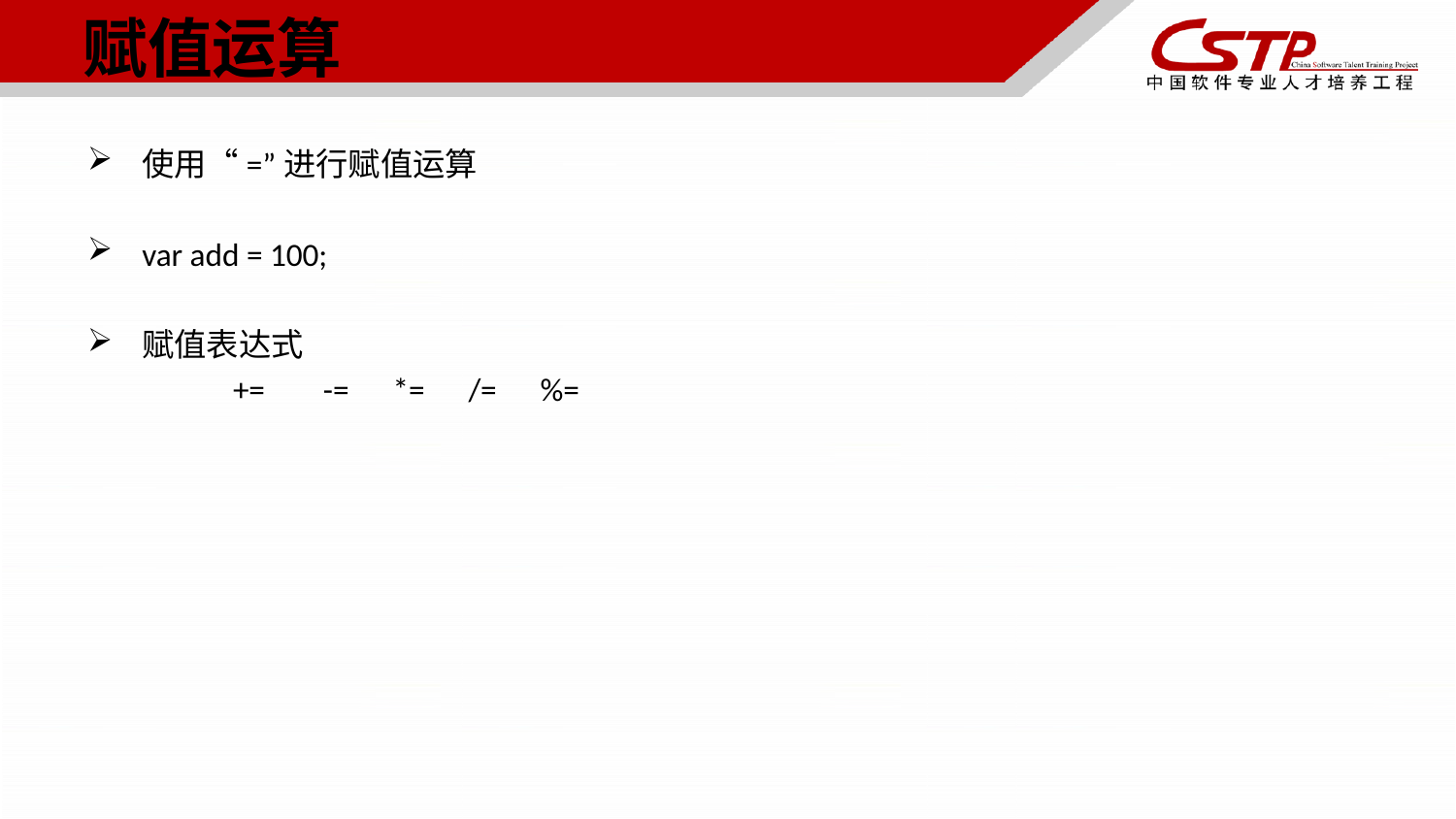

# 赋值运算
使用“=”进行赋值运算

var add = 100;

赋值表达式
	+=        -=      *=      /=      %=